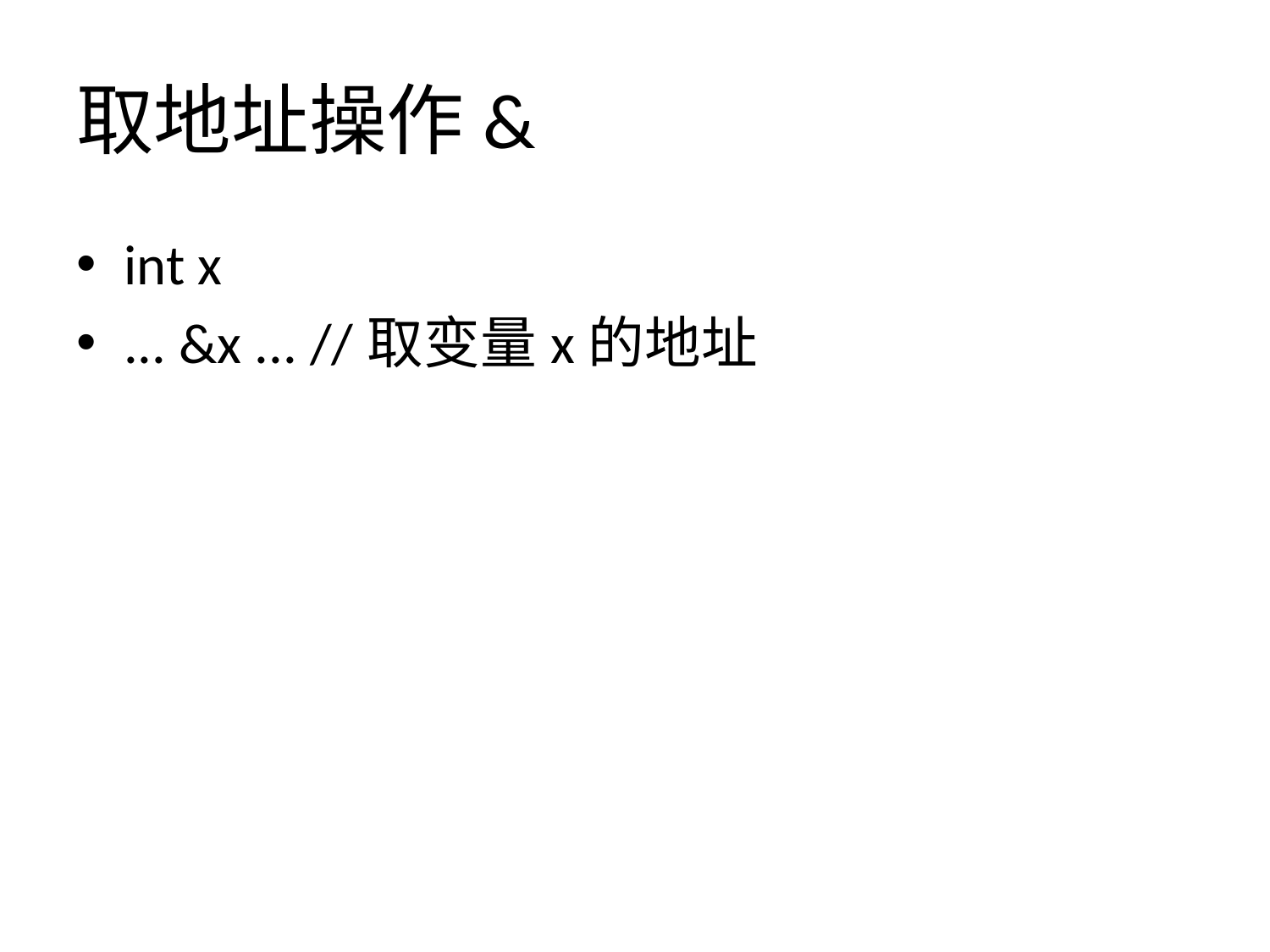

# 取地址操作&
int x
... &x ... //取变量x的地址